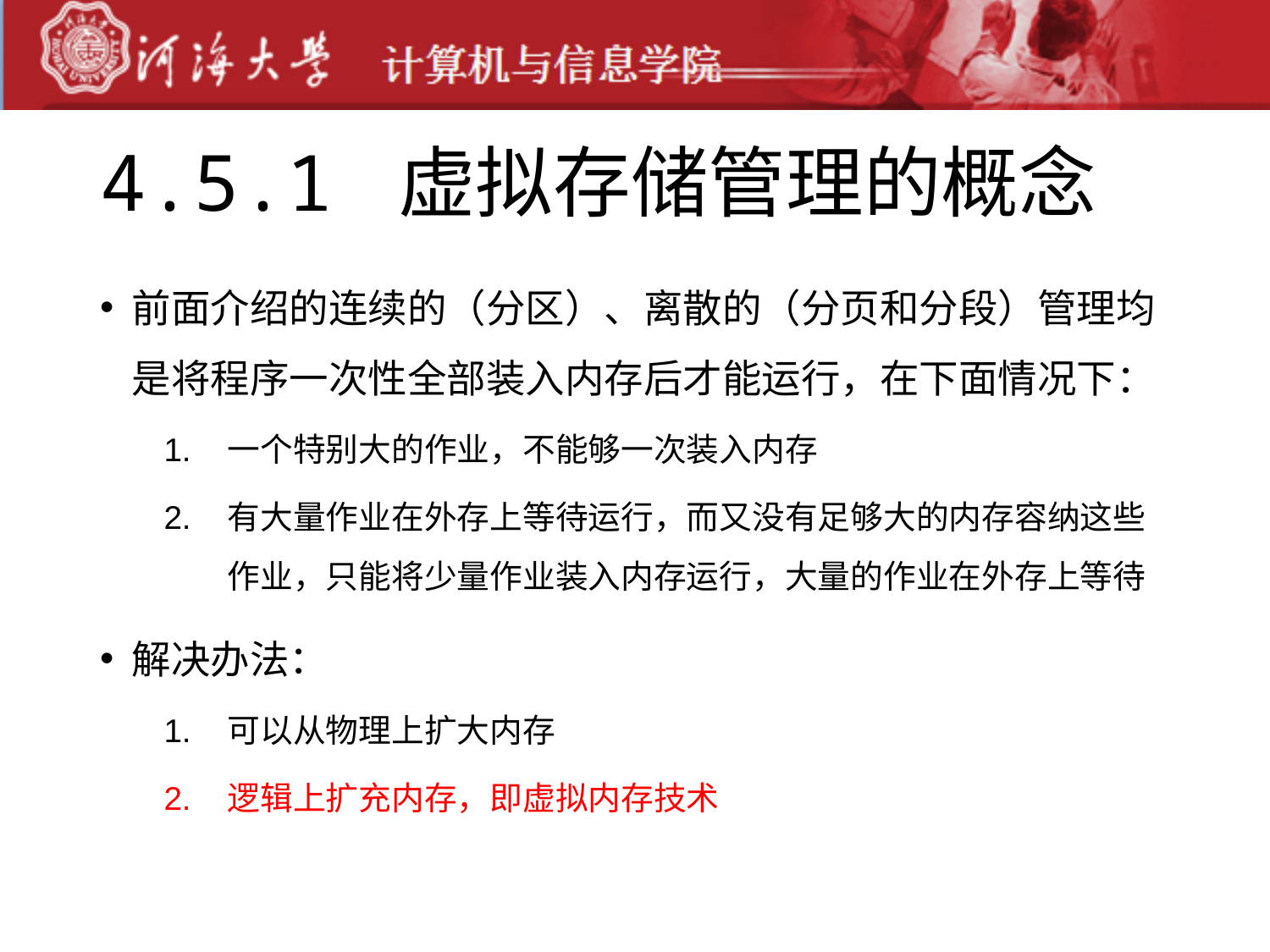

# 4.5.1 虚拟存储管理的概念
前面介绍的连续的（分区）、离散的（分页和分段）管理均是将程序一次性全部装入内存后才能运行，在下面情况下：
一个特别大的作业，不能够一次装入内存
有大量作业在外存上等待运行，而又没有足够大的内存容纳这些作业，只能将少量作业装入内存运行，大量的作业在外存上等待
解决办法：
可以从物理上扩大内存
逻辑上扩充内存，即虚拟内存技术